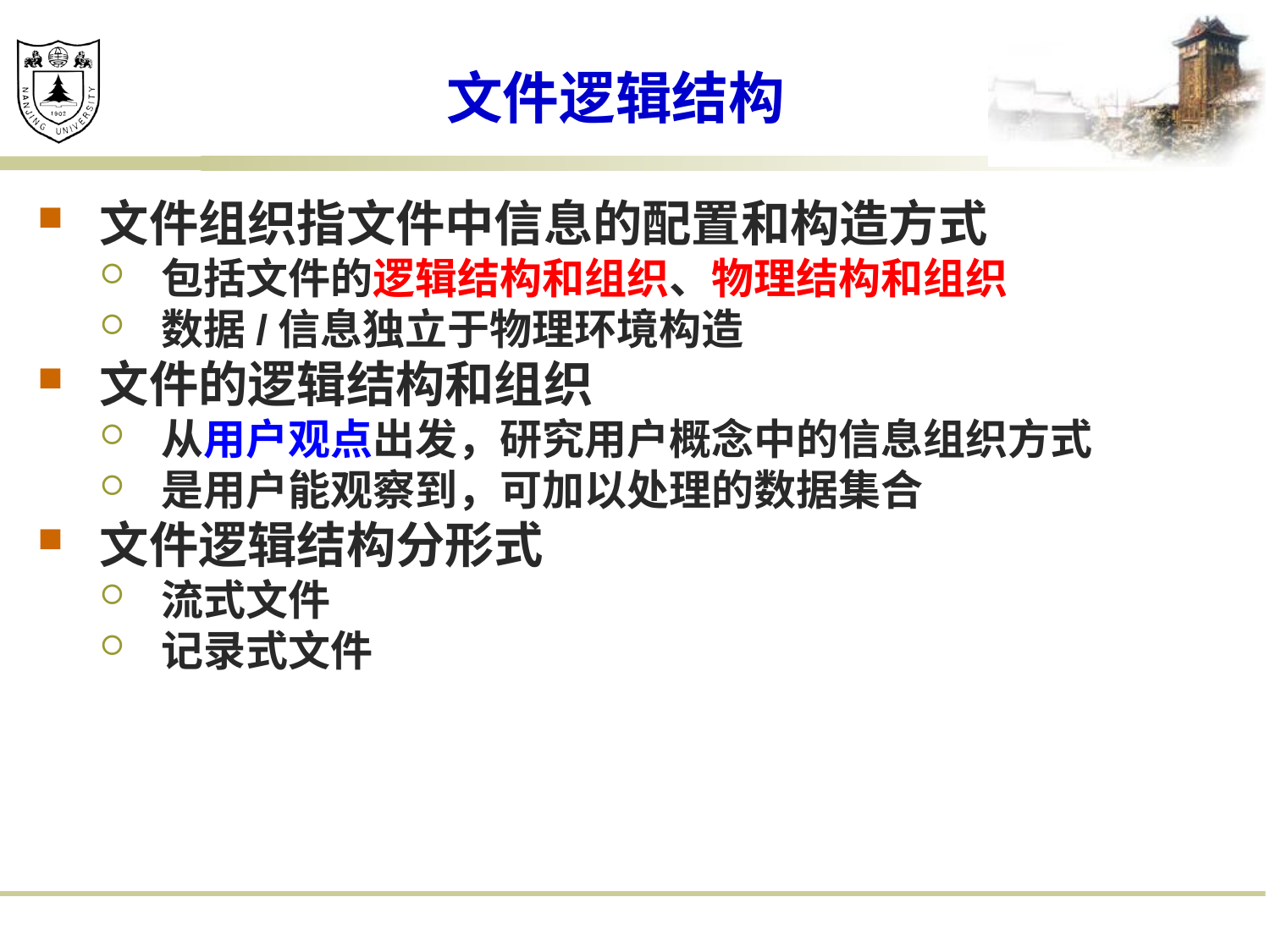

# 文件逻辑结构
文件组织指文件中信息的配置和构造方式
包括文件的逻辑结构和组织、物理结构和组织
数据/信息独立于物理环境构造
文件的逻辑结构和组织
从用户观点出发，研究用户概念中的信息组织方式
是用户能观察到，可加以处理的数据集合
文件逻辑结构分形式
流式文件
记录式文件

31